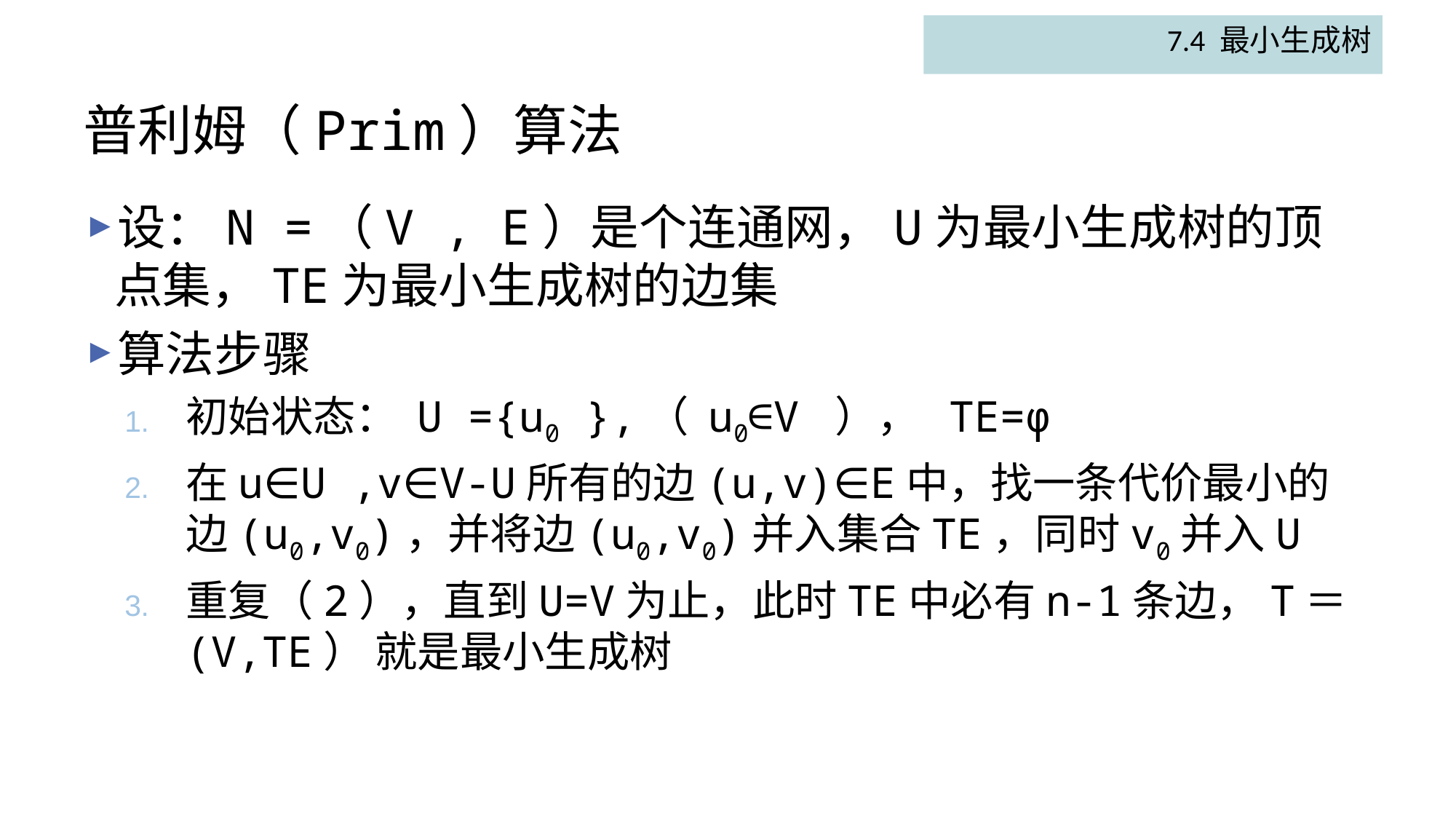

7.4 最小生成树
# 普利姆（Prim）算法
设：N =（V , E）是个连通网，U为最小生成树的顶点集，TE为最小生成树的边集
算法步骤
初始状态： U ={u0 },（ u0∈V ），  TE=φ
在u∈U ,v∈V-U所有的边(u,v)∈E中，找一条代价最小的边(u0,v0)，并将边(u0,v0)并入集合TE，同时v0并入U
重复（2），直到U=V为止，此时TE中必有n-1条边，T＝(V,TE） 就是最小生成树